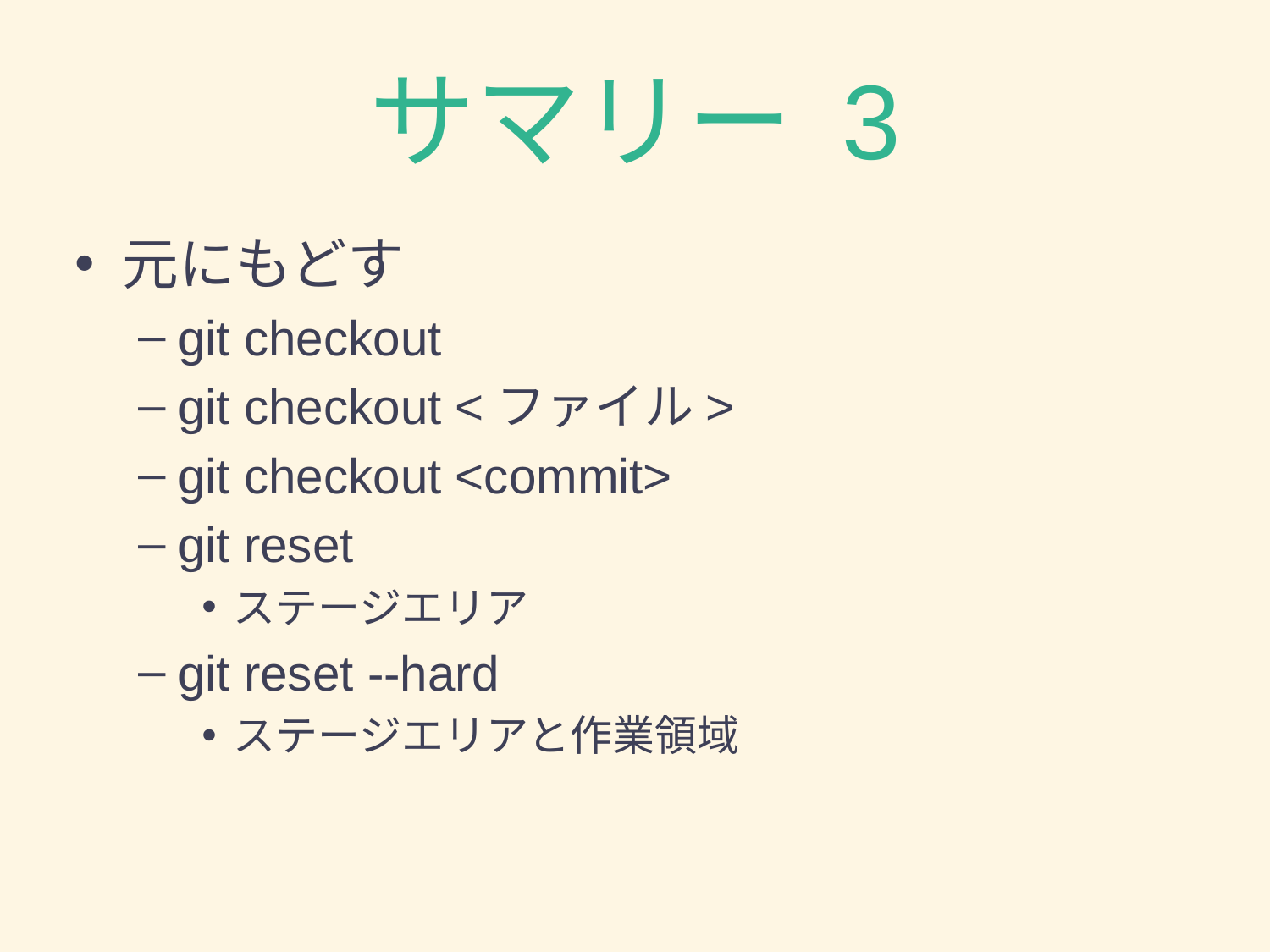

# サマリー 3
元にもどす
git checkout
git checkout <ファイル>
git checkout <commit>
git reset
ステージエリア
git reset --hard
ステージエリアと作業領域